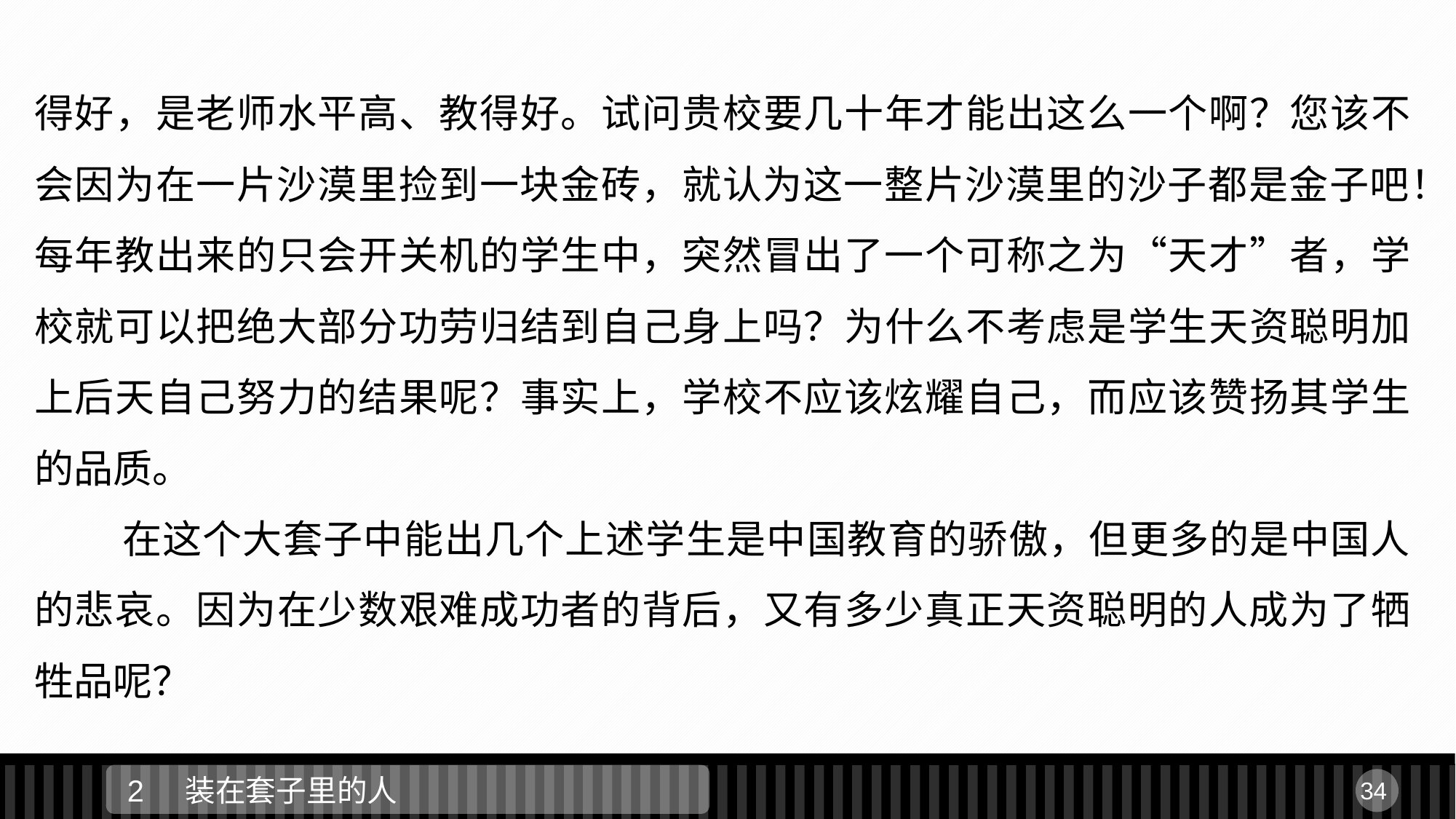

得好，是老师水平高、教得好。试问贵校要几十年才能出这么一个啊？您该不会因为在一片沙漠里捡到一块金砖，就认为这一整片沙漠里的沙子都是金子吧！每年教出来的只会开关机的学生中，突然冒出了一个可称之为“天才”者，学校就可以把绝大部分功劳归结到自己身上吗？为什么不考虑是学生天资聪明加上后天自己努力的结果呢？事实上，学校不应该炫耀自己，而应该赞扬其学生的品质。
        在这个大套子中能出几个上述学生是中国教育的骄傲，但更多的是中国人的悲哀。因为在少数艰难成功者的背后，又有多少真正天资聪明的人成为了牺牲品呢？